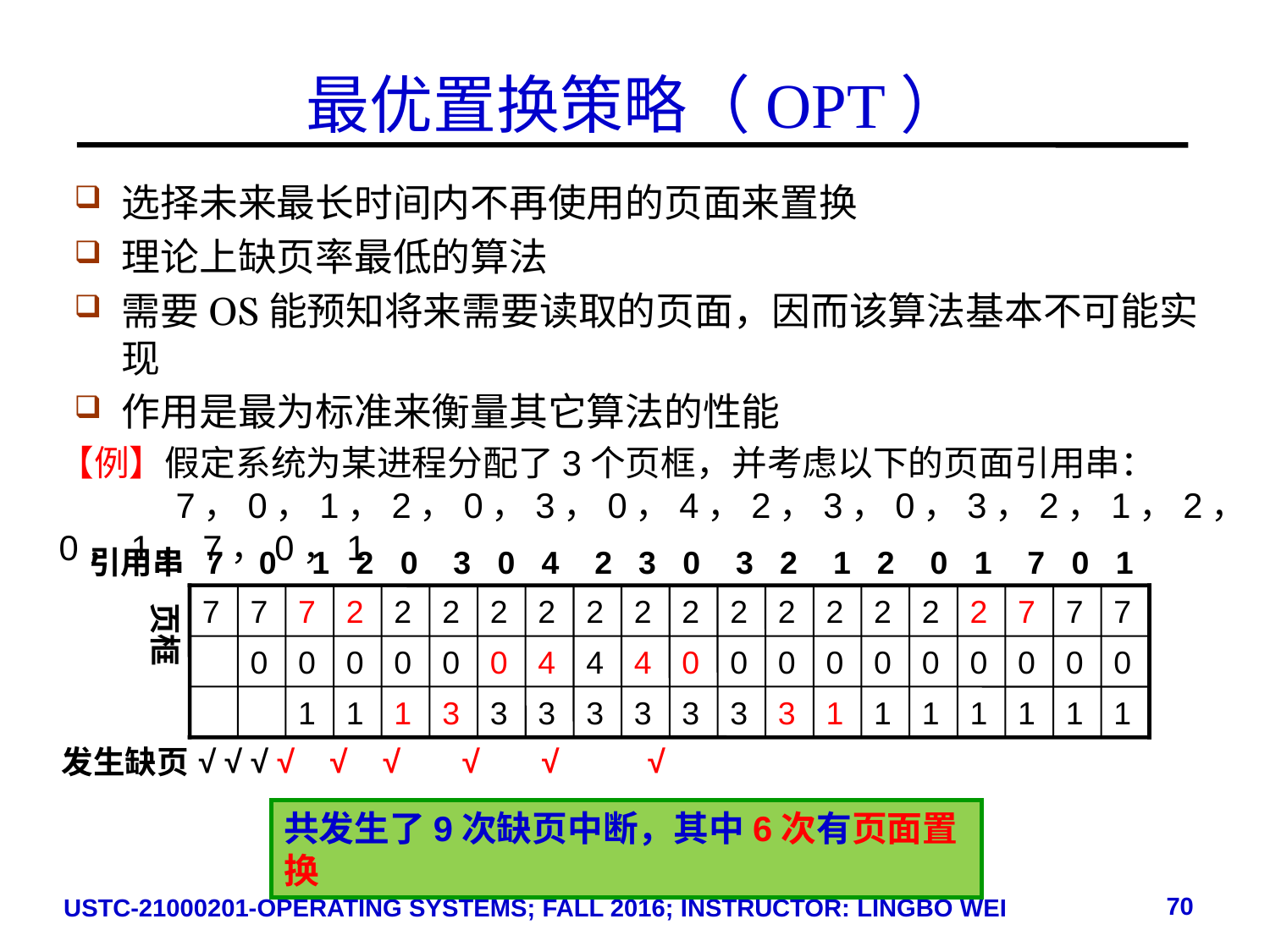

# 最优置换策略（OPT）
选择未来最长时间内不再使用的页面来置换
理论上缺页率最低的算法
需要OS能预知将来需要读取的页面，因而该算法基本不可能实现
作用是最为标准来衡量其它算法的性能

【例】假定系统为某进程分配了3个页框，并考虑以下的页面引用串：
            7，0，1，2，0，3，0，4，2，3，0，3，2，1，2，0，1，7，0，1
引用串  7    0    1   2   0    3   0   4    2   3   0    3   2    1   2    0   1    7   0   1
7

7

7

2

2

2

2

2

2

2

2

2

2

2

2

2

2

7

7

7

页框

0
0
0
0
0
0
4
4
4
0
0
0
0
0
0
0
0
0
0

1
1
1
3
3
3
3
3
3
3
3
1
1
1
1
1
1
1
 √ √ √ √    √    √       √       √          √
发生缺页

共发生了9次缺页中断，其中6次有页面置换
70
USTC-21000201-OPERATING SYSTEMS; FALL 2016; INSTRUCTOR: LINGBO WEI